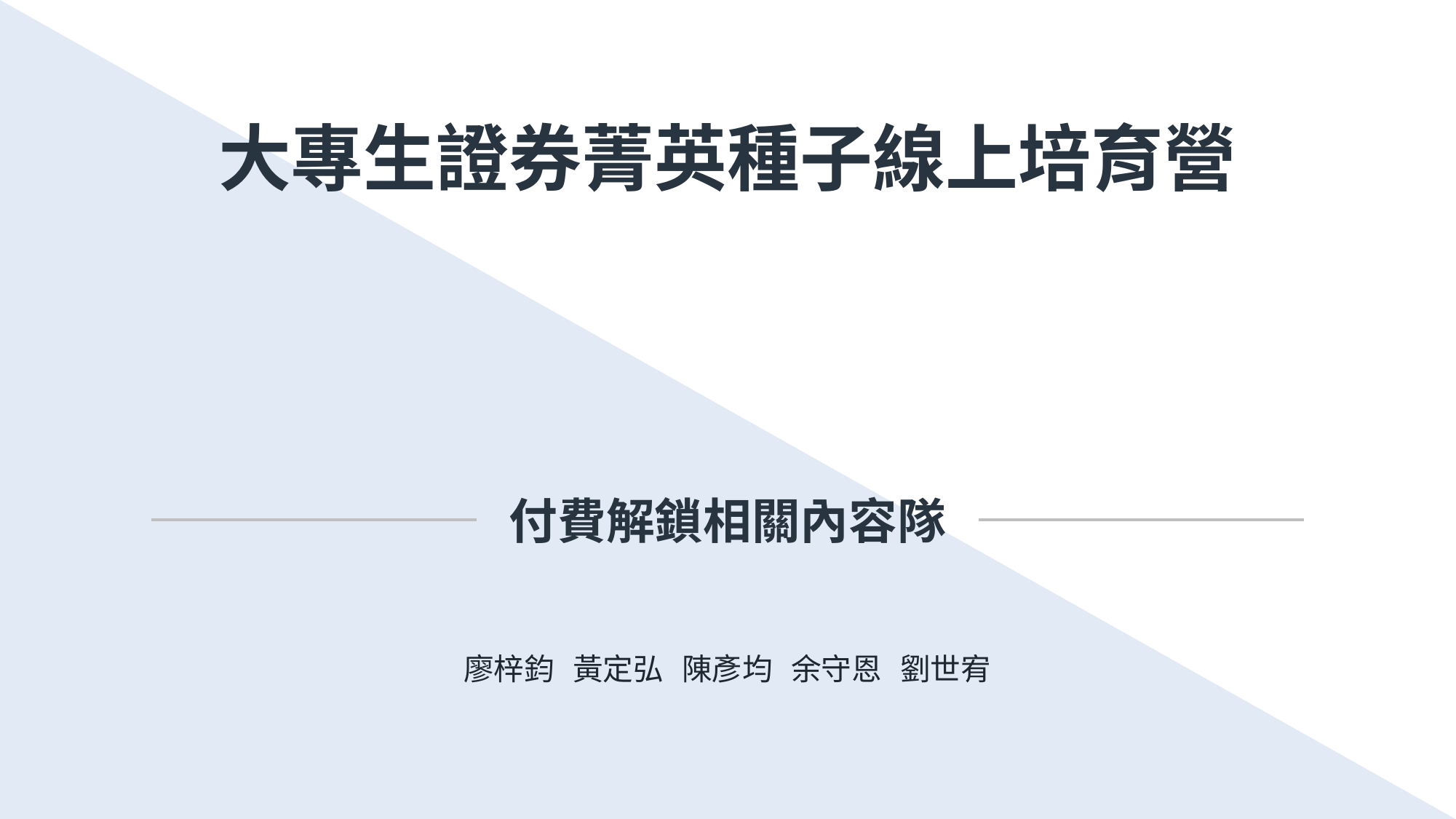

大專生證券菁英種子線上培育營
付費解鎖相關內容隊
廖梓鈞	黃定弘	陳彥均	余守恩	劉世宥